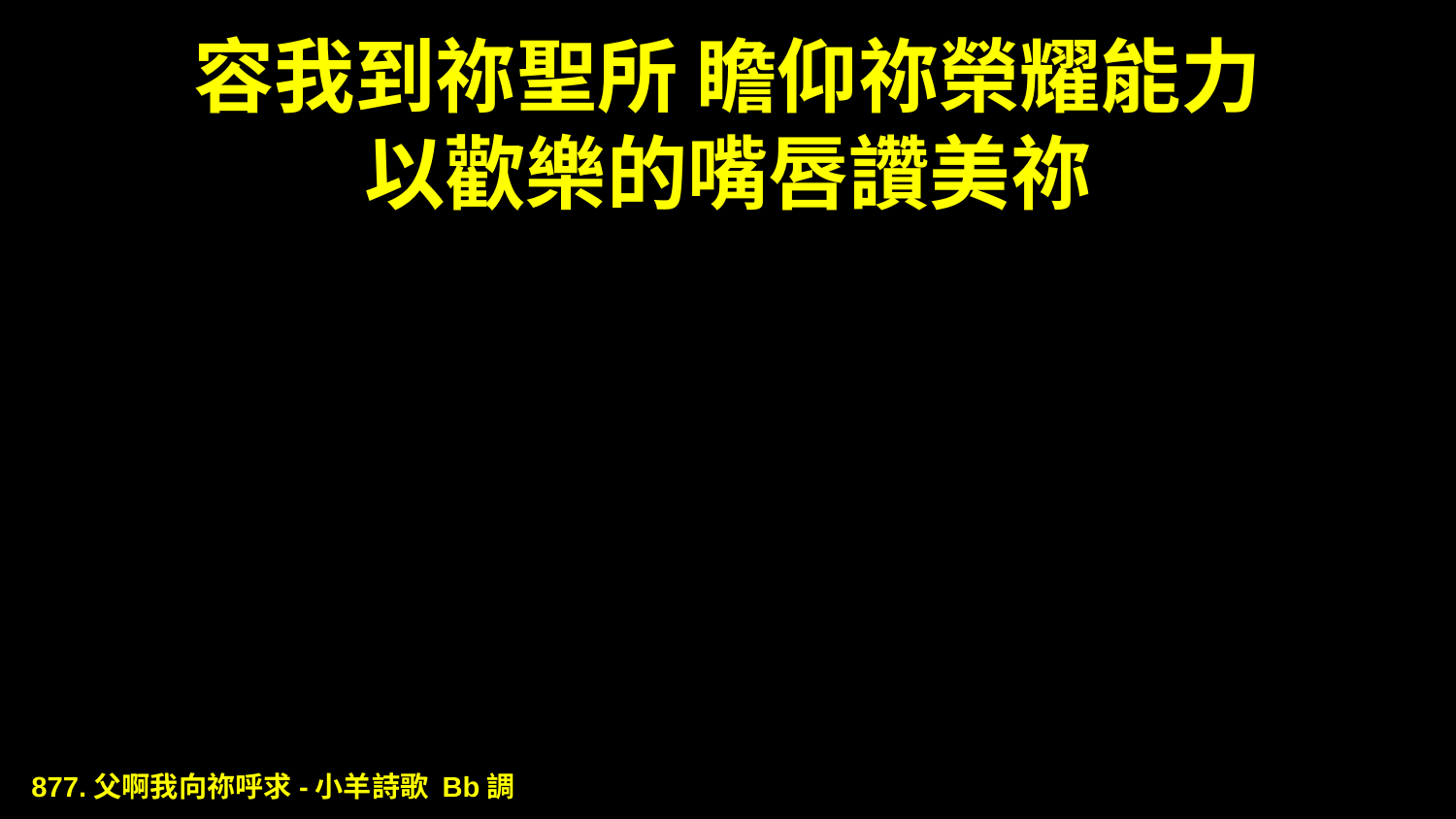

# 容我到祢聖所 瞻仰祢榮耀能力 以歡樂的嘴唇讚美祢
877.父啊我向祢呼求-小羊詩歌 Bb調